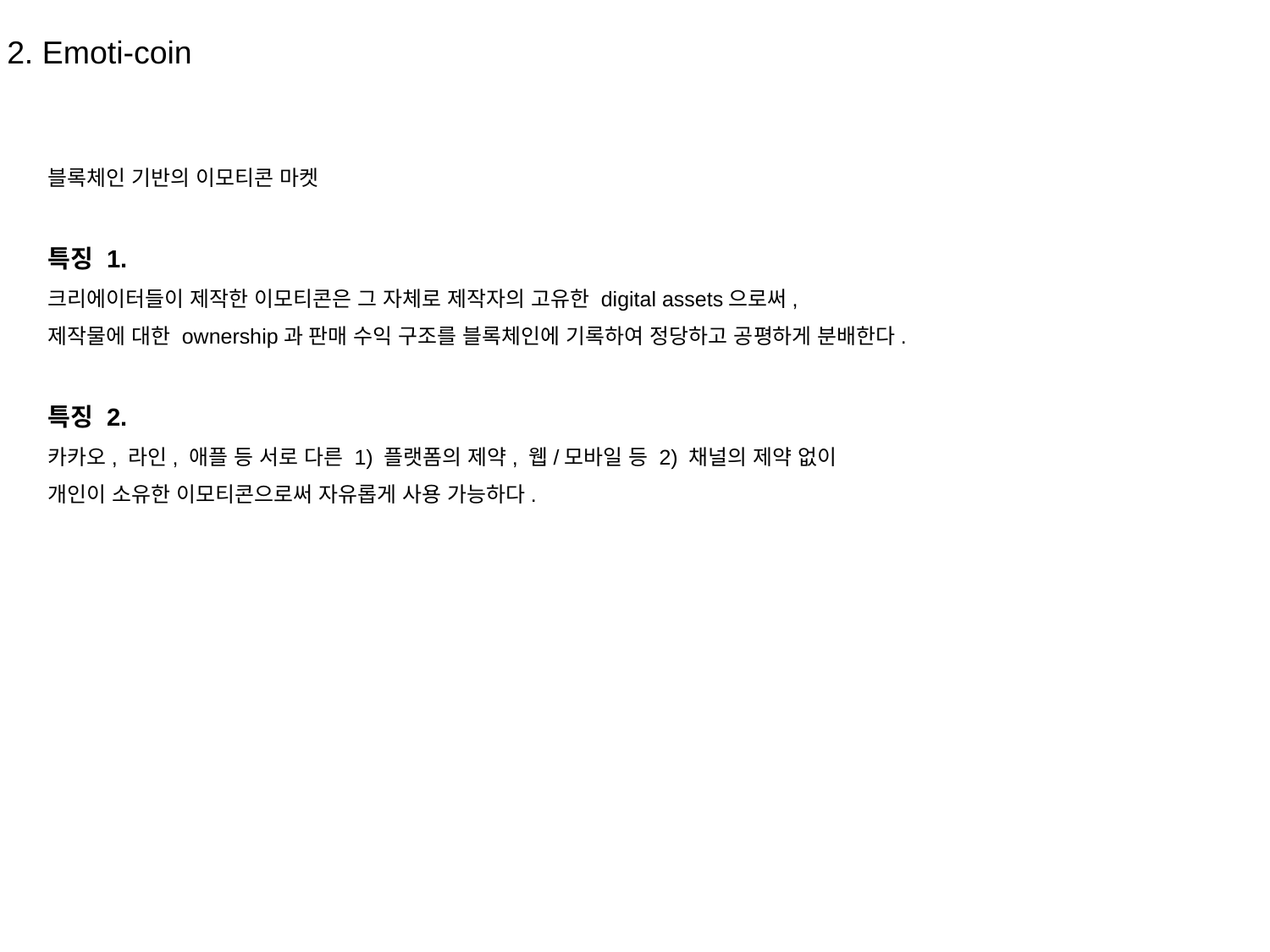

2. Emoti-coin
블록체인 기반의 이모티콘 마켓

특징 1.
크리에이터들이 제작한 이모티콘은 그 자체로 제작자의 고유한 digital assets으로써,
제작물에 대한 ownership과 판매 수익 구조를 블록체인에 기록하여 정당하고 공평하게 분배한다.

특징 2.
카카오, 라인, 애플 등 서로 다른 1) 플랫폼의 제약, 웹/모바일 등 2) 채널의 제약 없이
개인이 소유한 이모티콘으로써 자유롭게 사용 가능하다.